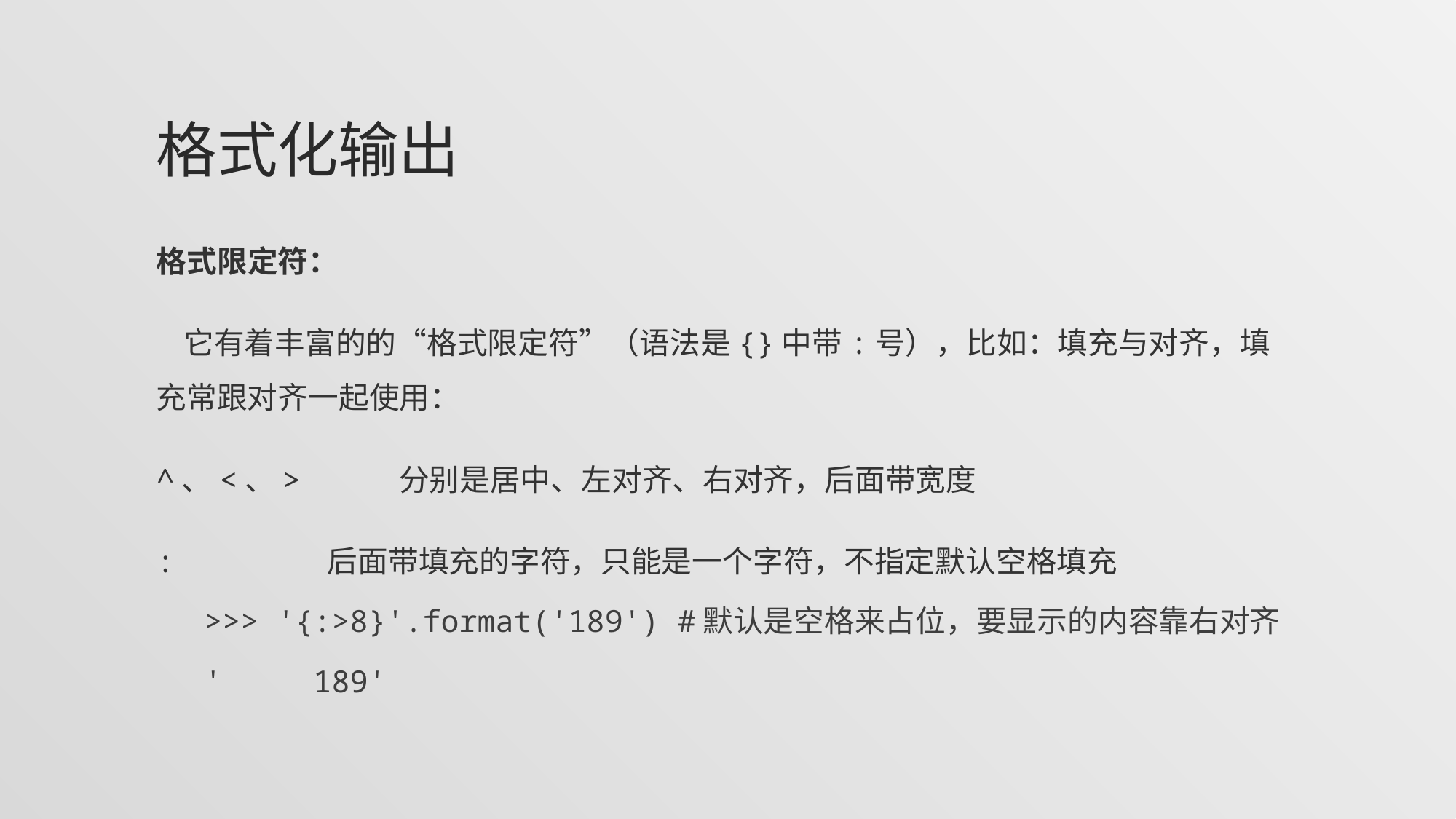

# 格式化输出
格式限定符：
   它有着丰富的的“格式限定符”（语法是{}中带:号），比如：填充与对齐，填充常跟对齐一起使用：
^、<、>     分别是居中、左对齐、右对齐，后面带宽度
:        后面带填充的字符，只能是一个字符，不指定默认空格填充
>>> '{:>8}'.format('189') #默认是空格来占位，要显示的内容靠右对齐
'     189'